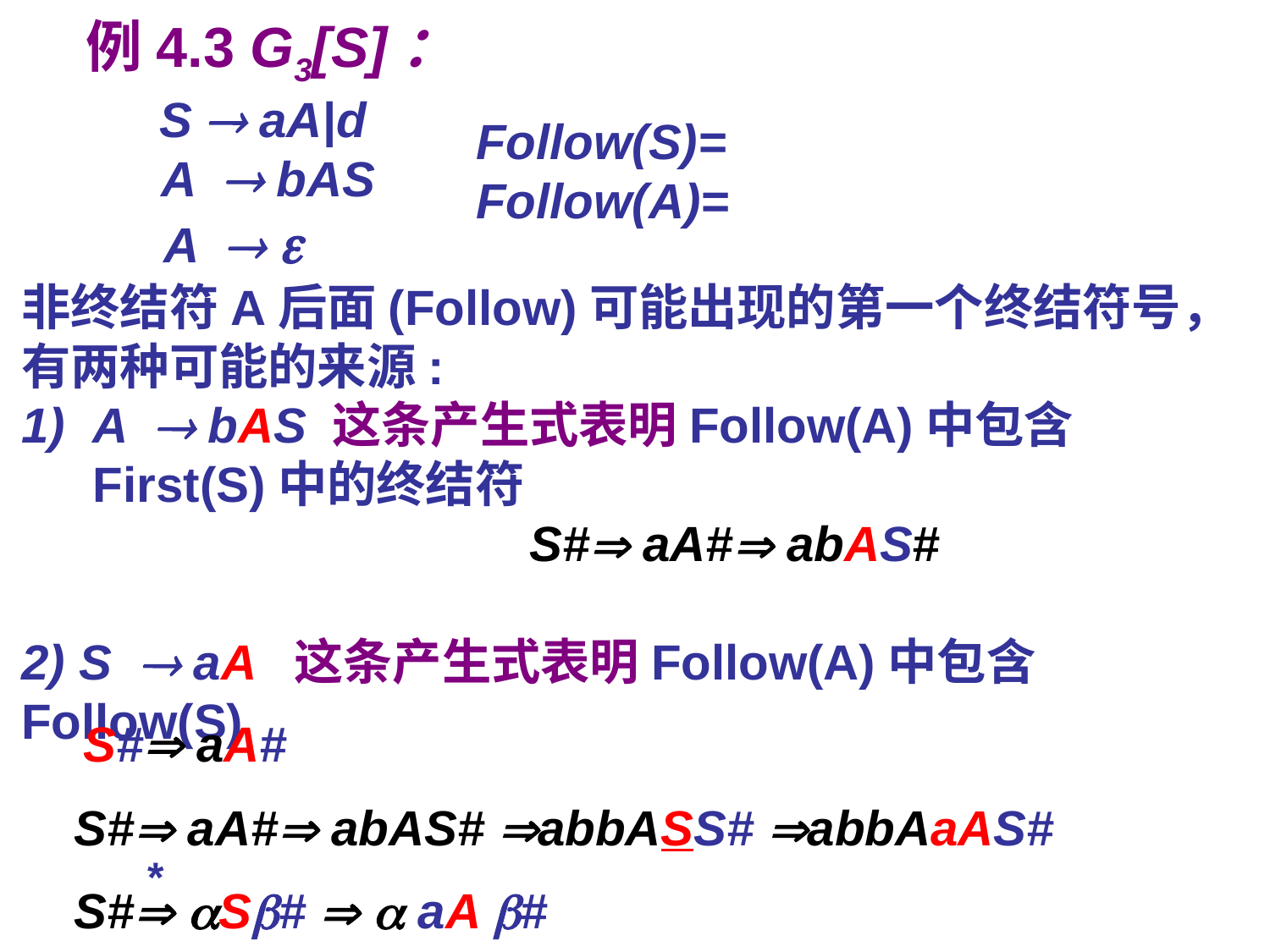

例4.3 G3[S]：
           S → aA|d	         	 	 A  → bAS
	 A  → ε
Follow(S)=
Follow(A)=
非终结符A后面(Follow)可能出现的第一个终结符号，有两种可能的来源:
A  → bAS 这条产生式表明Follow(A)中包含First(S)中的终结符
				S#⇒ aA#⇒ abAS#

2) S  → aA  这条产生式表明Follow(A)中包含Follow(S)
S#⇒ aA#
S#⇒ aA#⇒ abAS# ⇒abbASS# ⇒abbAaAS#
*
S#⇒ αSβ# ⇒ α aA β#